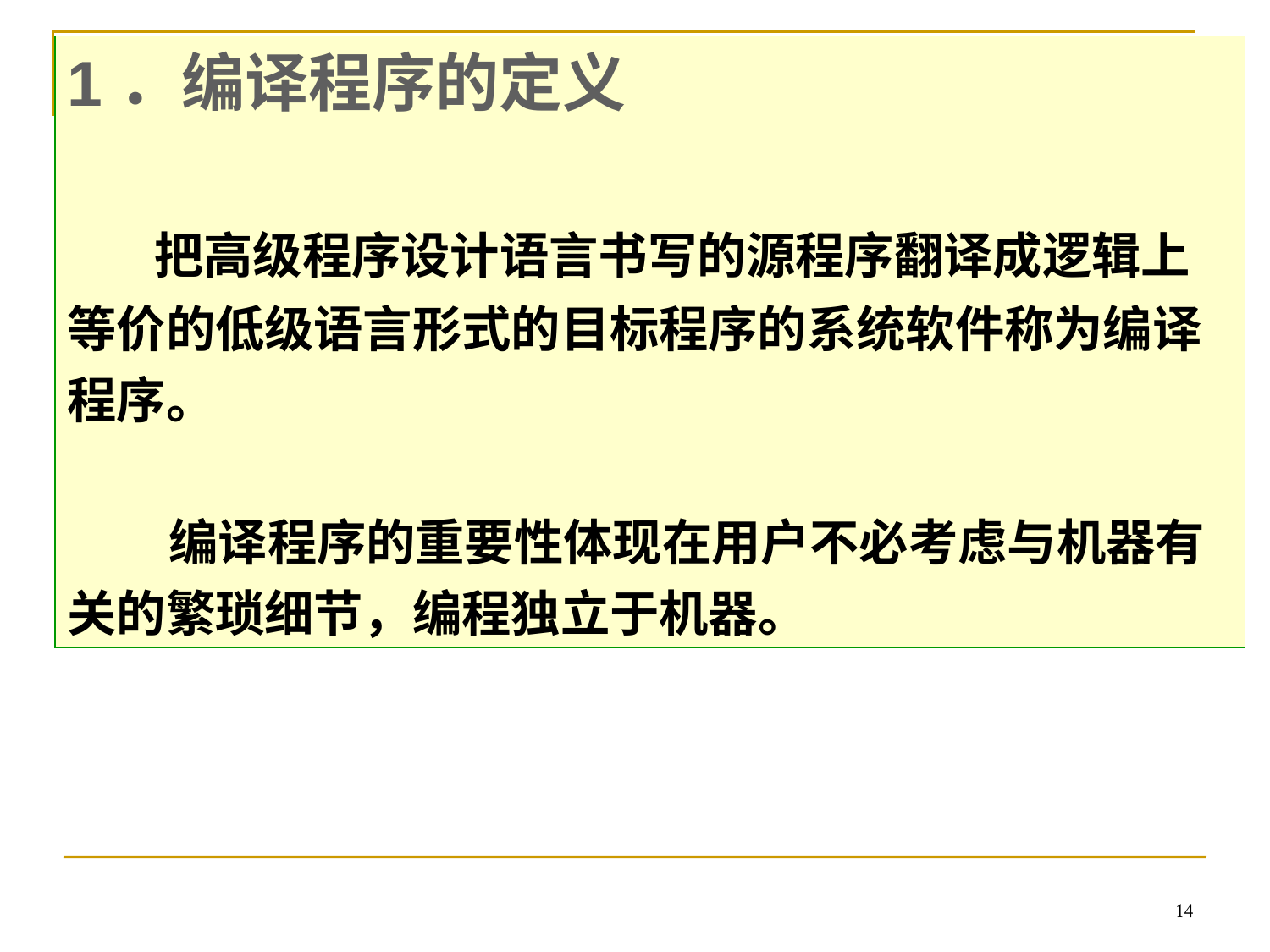

1．编译程序的定义

     把高级程序设计语言书写的源程序翻译成逻辑上等价的低级语言形式的目标程序的系统软件称为编译程序。

        编译程序的重要性体现在用户不必考虑与机器有关的繁琐细节，编程独立于机器。
14